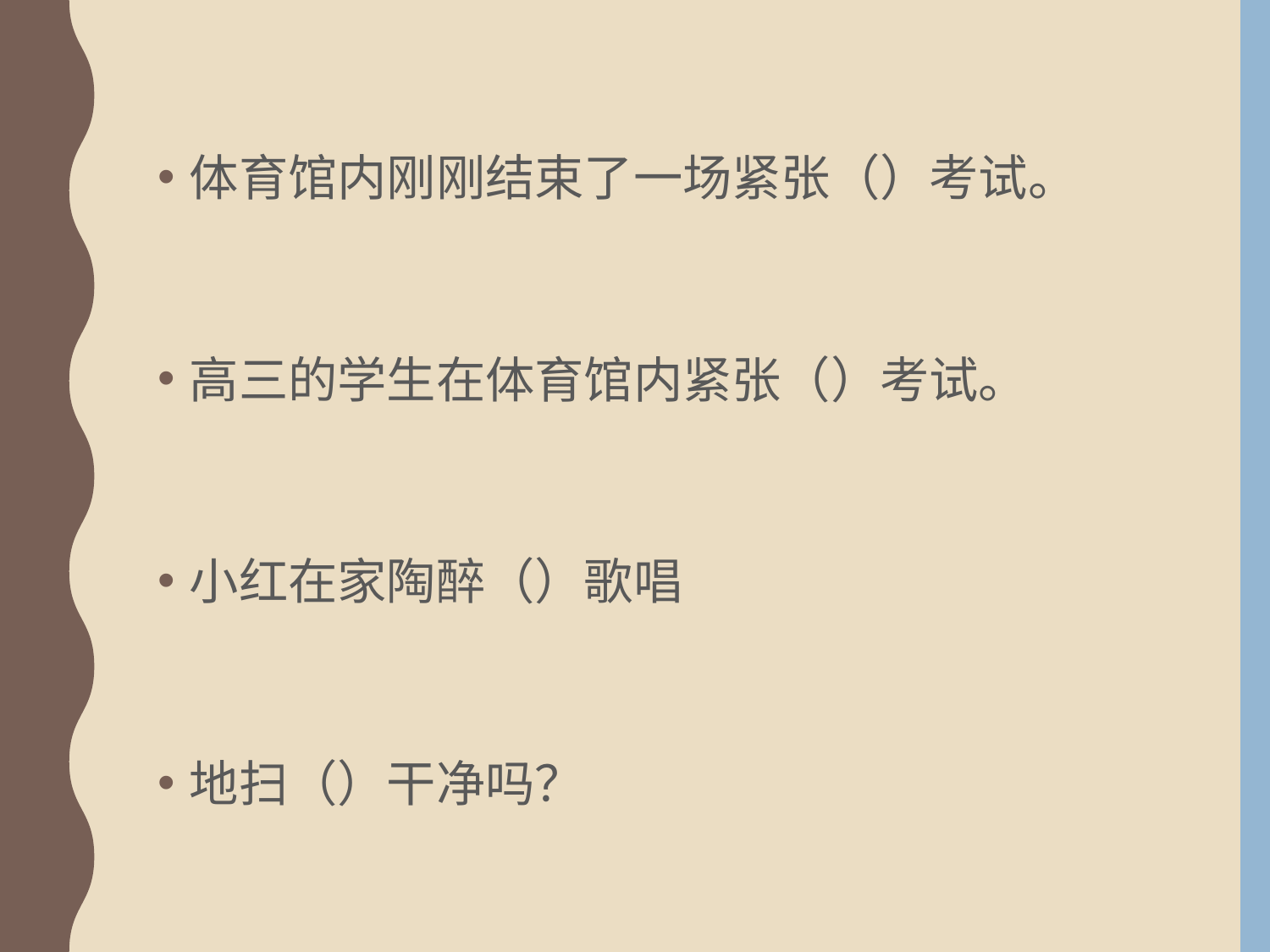

体育馆内刚刚结束了一场紧张（）考试。

高三的学生在体育馆内紧张（）考试。

小红在家陶醉（）歌唱

地扫（）干净吗？